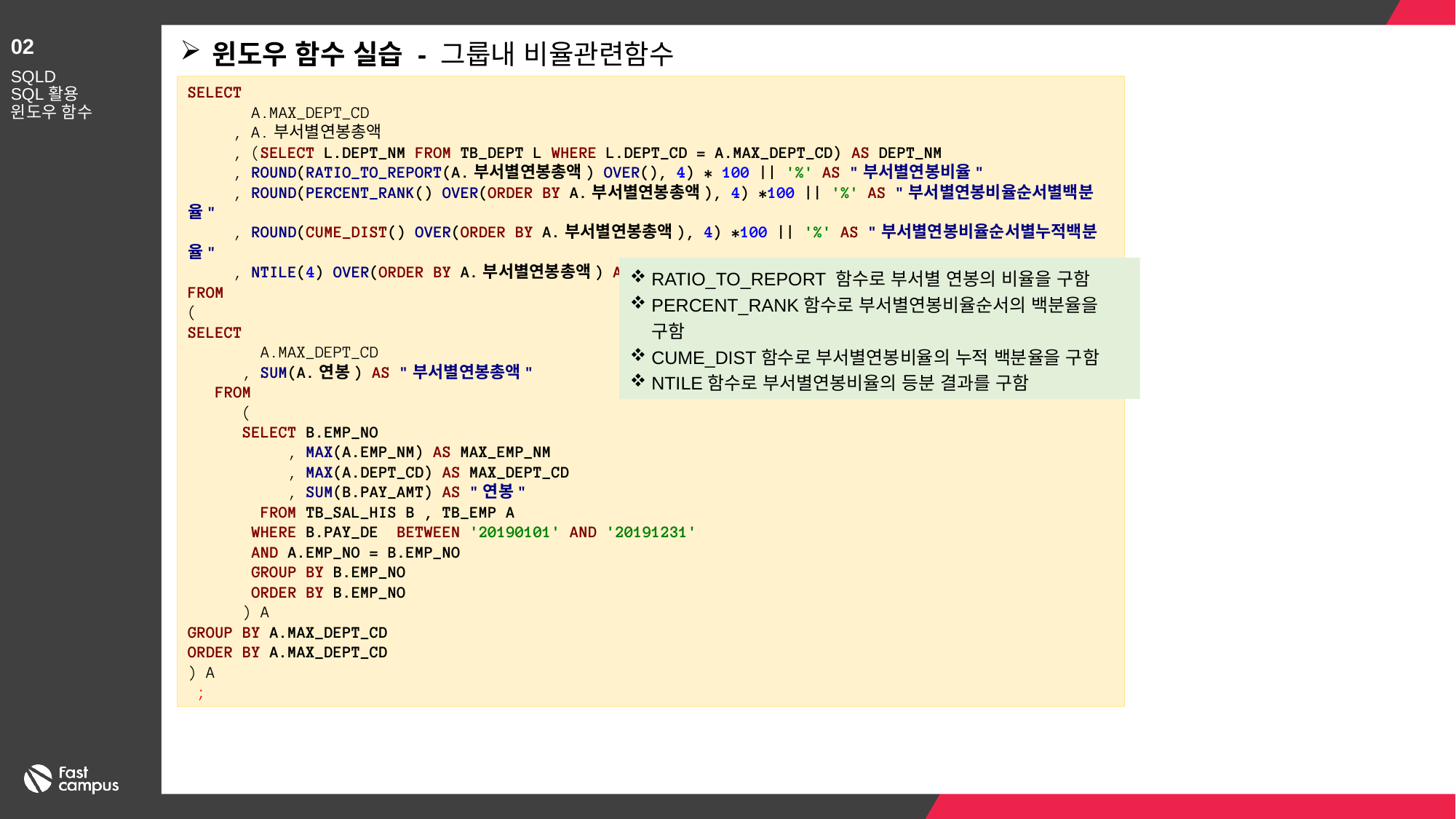

02
윈도우 함수 실습 - 그룹내 비율관련함수
SQLD
SQL활용
윈도우 함수
SELECT
       A.MAX_DEPT_CD
     , A.부서별연봉총액
     , (SELECT L.DEPT_NM FROM TB_DEPT L WHERE L.DEPT_CD = A.MAX_DEPT_CD) AS DEPT_NM
     , ROUND(RATIO_TO_REPORT(A.부서별연봉총액) OVER(), 4) * 100 || '%' AS "부서별연봉비율"
     , ROUND(PERCENT_RANK() OVER(ORDER BY A.부서별연봉총액), 4) *100 || '%' AS "부서별연봉비율순서별백분율"
     , ROUND(CUME_DIST() OVER(ORDER BY A.부서별연봉총액), 4) *100 || '%' AS "부서별연봉비율순서별누적백분율"
     , NTILE(4) OVER(ORDER BY A.부서별연봉총액) AS "부서별연봉비율순서별등분결과"
FROM
(
SELECT
        A.MAX_DEPT_CD
      , SUM(A.연봉) AS "부서별연봉총액"
   FROM
      (
      SELECT B.EMP_NO
           , MAX(A.EMP_NM) AS MAX_EMP_NM
           , MAX(A.DEPT_CD) AS MAX_DEPT_CD
           , SUM(B.PAY_AMT) AS "연봉"
        FROM TB_SAL_HIS B , TB_EMP A
       WHERE B.PAY_DE  BETWEEN '20190101' AND '20191231'
       AND A.EMP_NO = B.EMP_NO
       GROUP BY B.EMP_NO
       ORDER BY B.EMP_NO
      ) A
GROUP BY A.MAX_DEPT_CD
ORDER BY A.MAX_DEPT_CD
) A
 ;
RATIO_TO_REPORT 함수로 부서별 연봉의 비율을 구함
PERCENT_RANK함수로 부서별연봉비율순서의 백분율을 구함
CUME_DIST함수로 부서별연봉비율의 누적 백분율을 구함
NTILE함수로 부서별연봉비율의 등분 결과를 구함